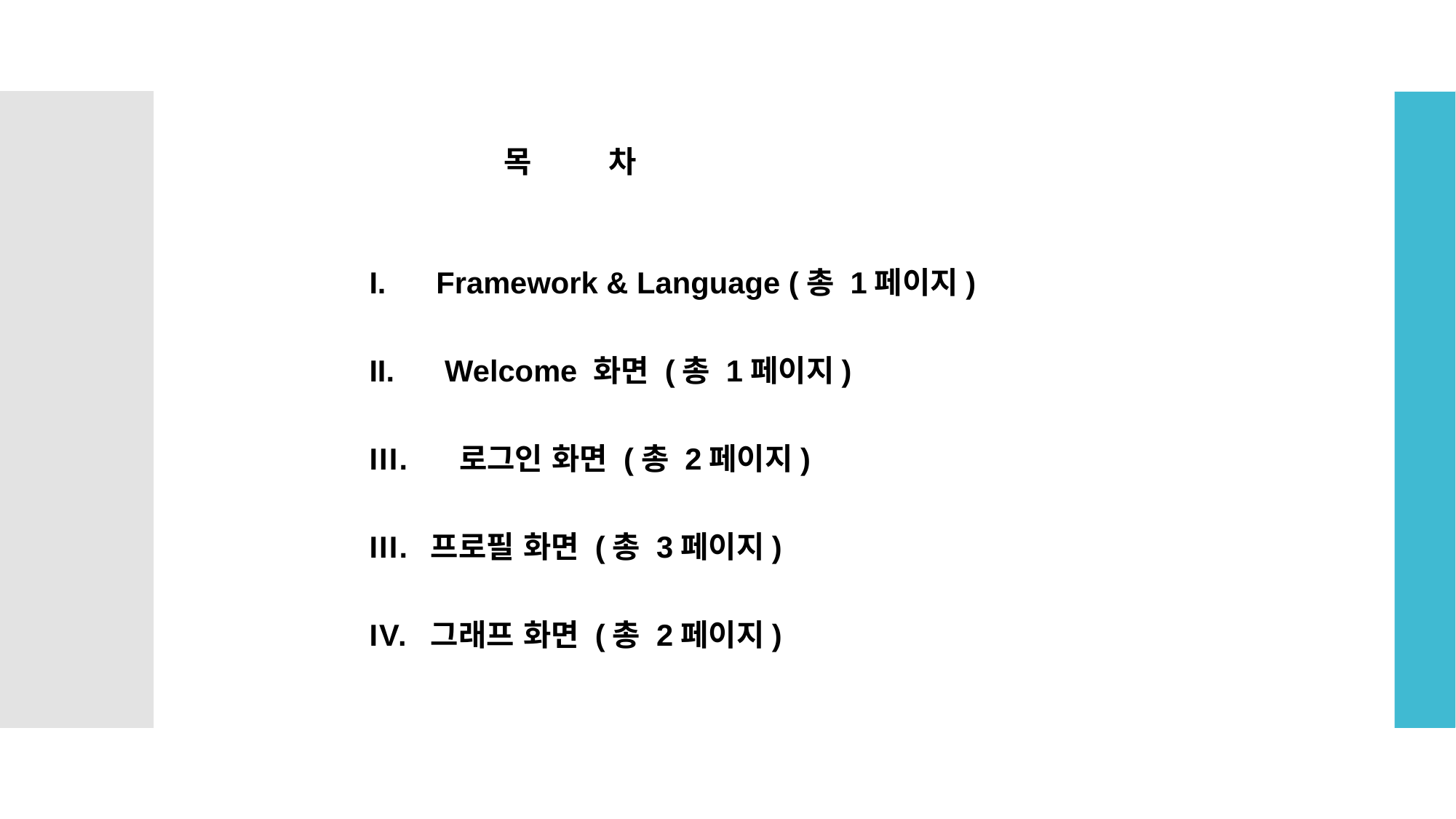

목         차
      Framework & Language (총 1페이지)
      Welcome 화면 (총 1페이지)
     로그인 화면 (총 2페이지)
프로필 화면 (총 3페이지)
그래프 화면 (총 2페이지)